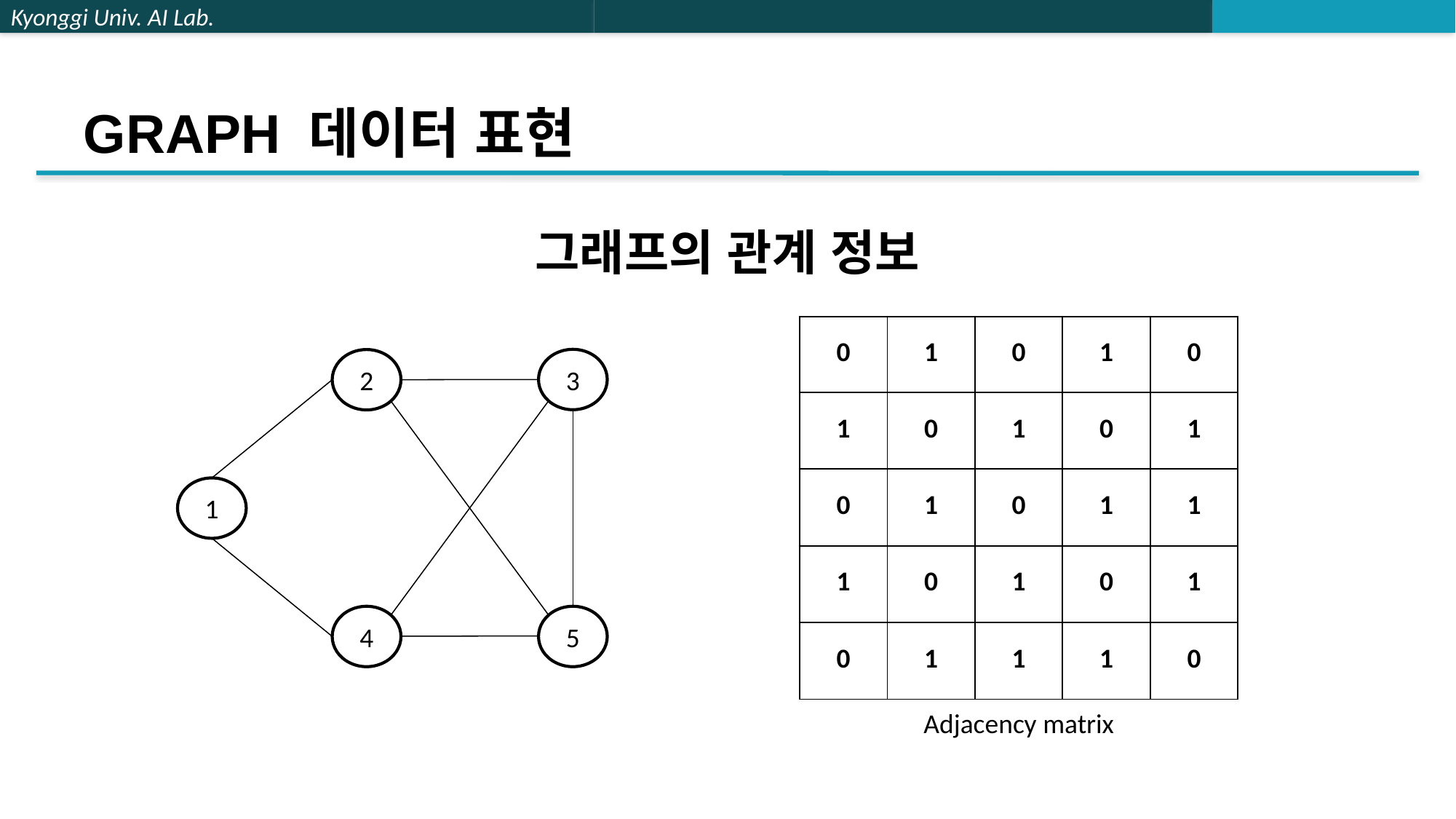

# GRAPH 데이터 표현
그래프의 관계 정보
| 0 | 1 | 0 | 1 | 0 |
| --- | --- | --- | --- | --- |
| 1 | 0 | 1 | 0 | 1 |
| 0 | 1 | 0 | 1 | 1 |
| 1 | 0 | 1 | 0 | 1 |
| 0 | 1 | 1 | 1 | 0 |
3
2
1
4
5
Adjacency matrix